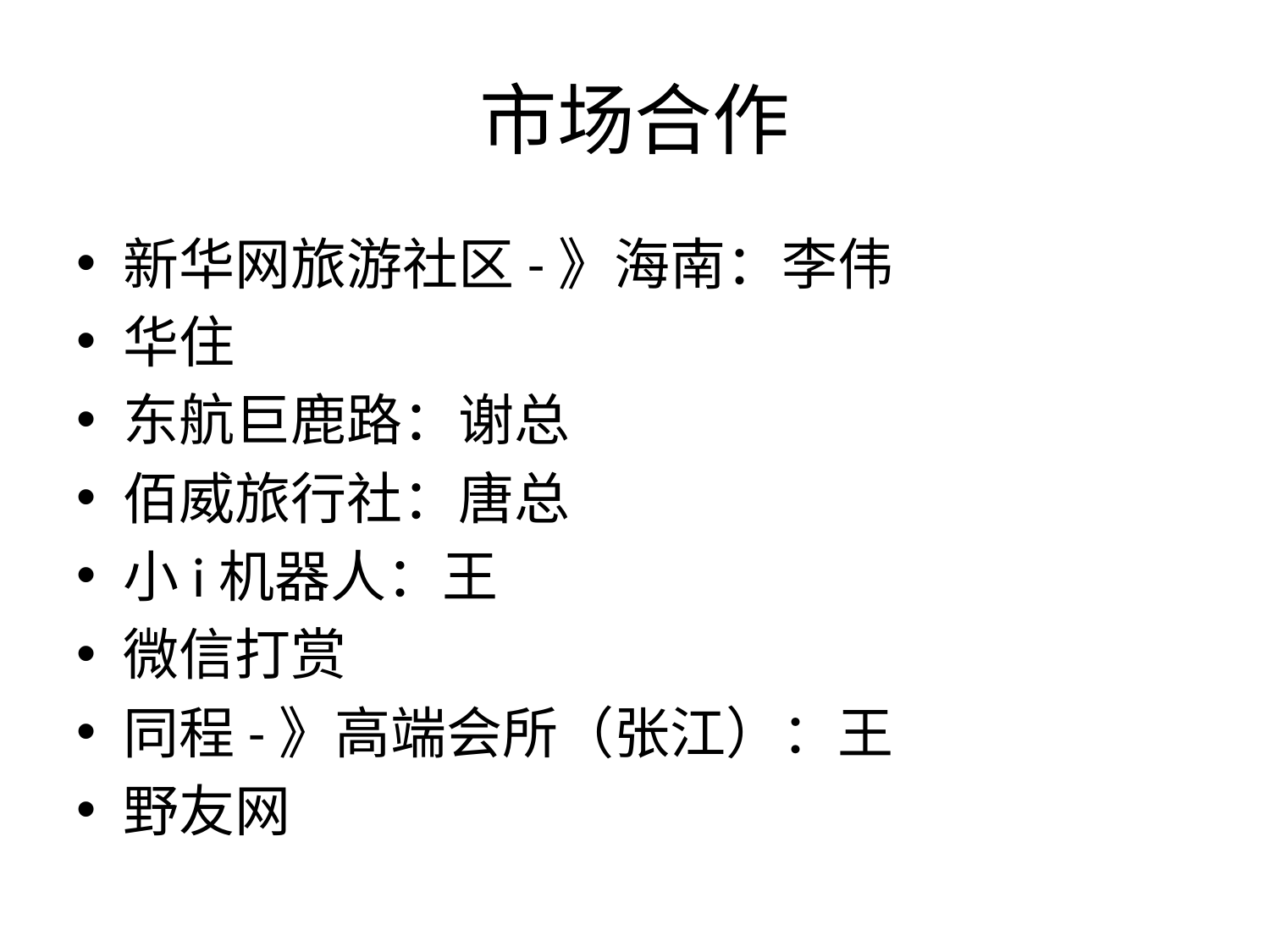

# 市场合作
新华网旅游社区-》海南：李伟
华住
东航巨鹿路：谢总
佰威旅行社：唐总
小i机器人：王
微信打赏
同程-》高端会所（张江）：王
野友网